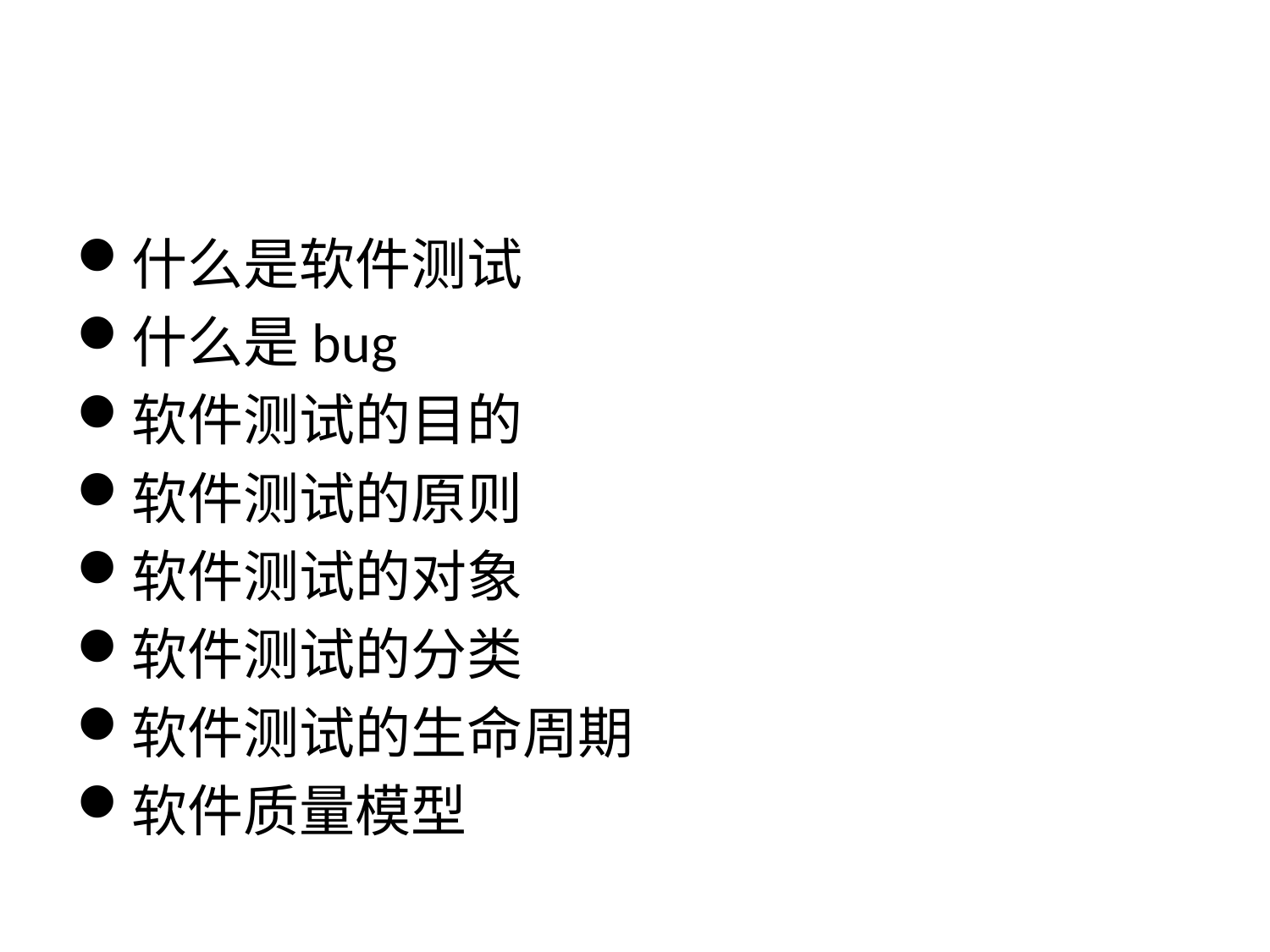

#
什么是软件测试
什么是bug
软件测试的目的
软件测试的原则
软件测试的对象
软件测试的分类
软件测试的生命周期
软件质量模型